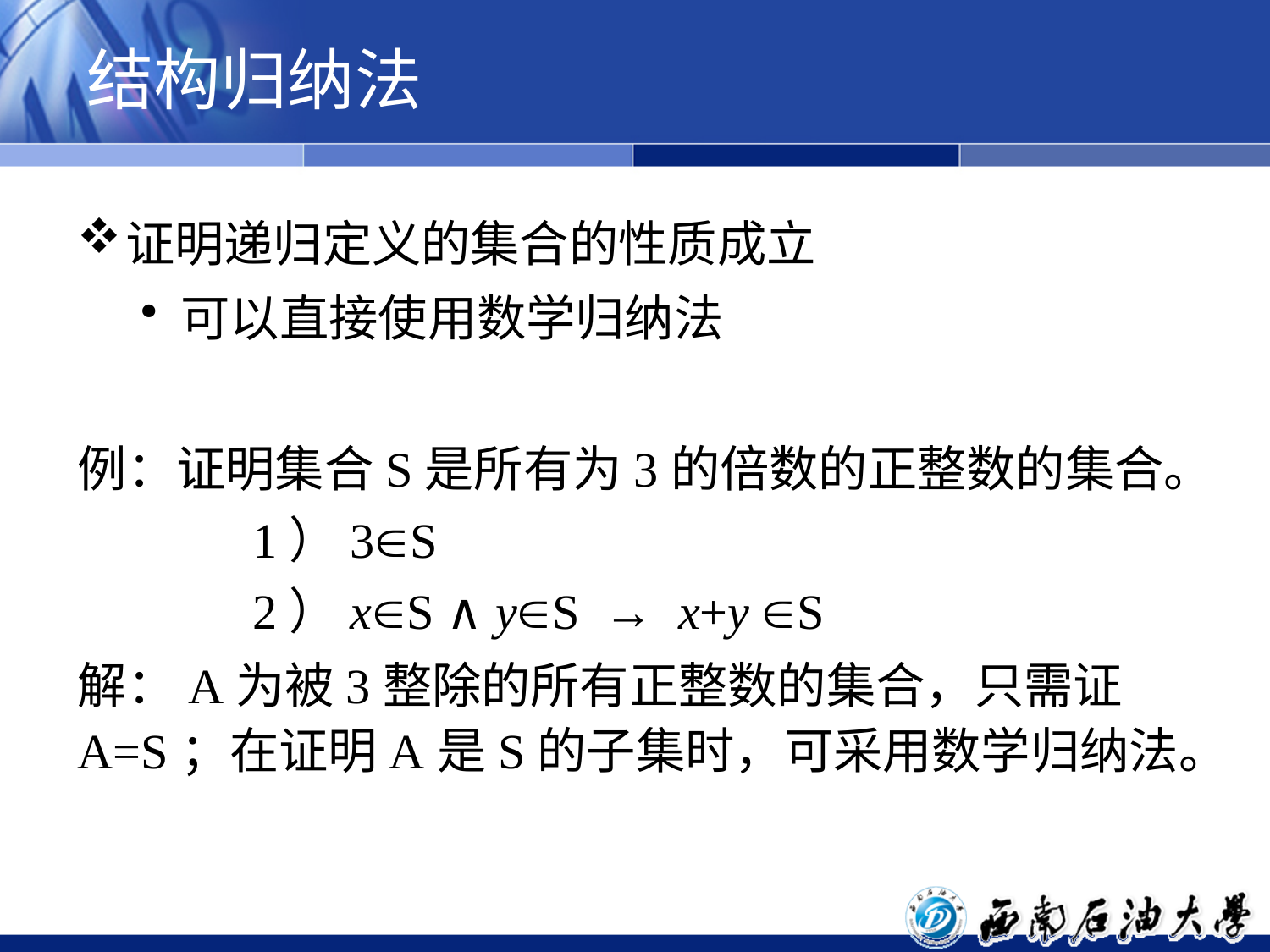

# 结构归纳法
证明递归定义的集合的性质成立
可以直接使用数学归纳法

例：证明集合S是所有为3的倍数的正整数的集合。
		1）3∈S
		2）x∈S ∧ y∈S  →  x+y ∈S
解：A为被3整除的所有正整数的集合，只需证A=S；在证明A是S的子集时，可采用数学归纳法。